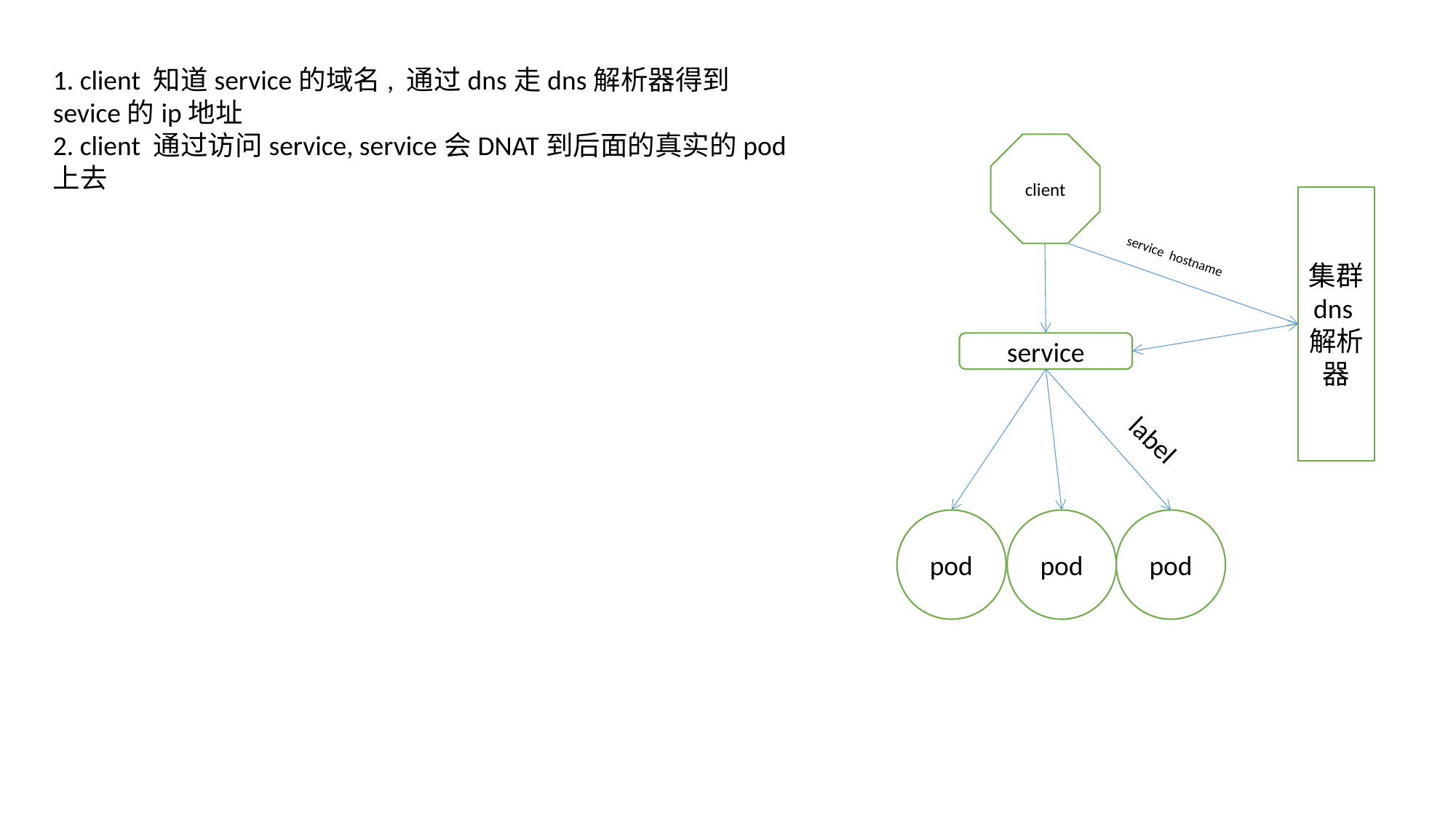

1. client 知道service的域名, 通过dns走dns解析器得到sevice的ip地址
2. client 通过访问service, service会DNAT到后面的真实的pod上去
client
集群dns解析器
service  hostname
service
label
pod
pod
pod